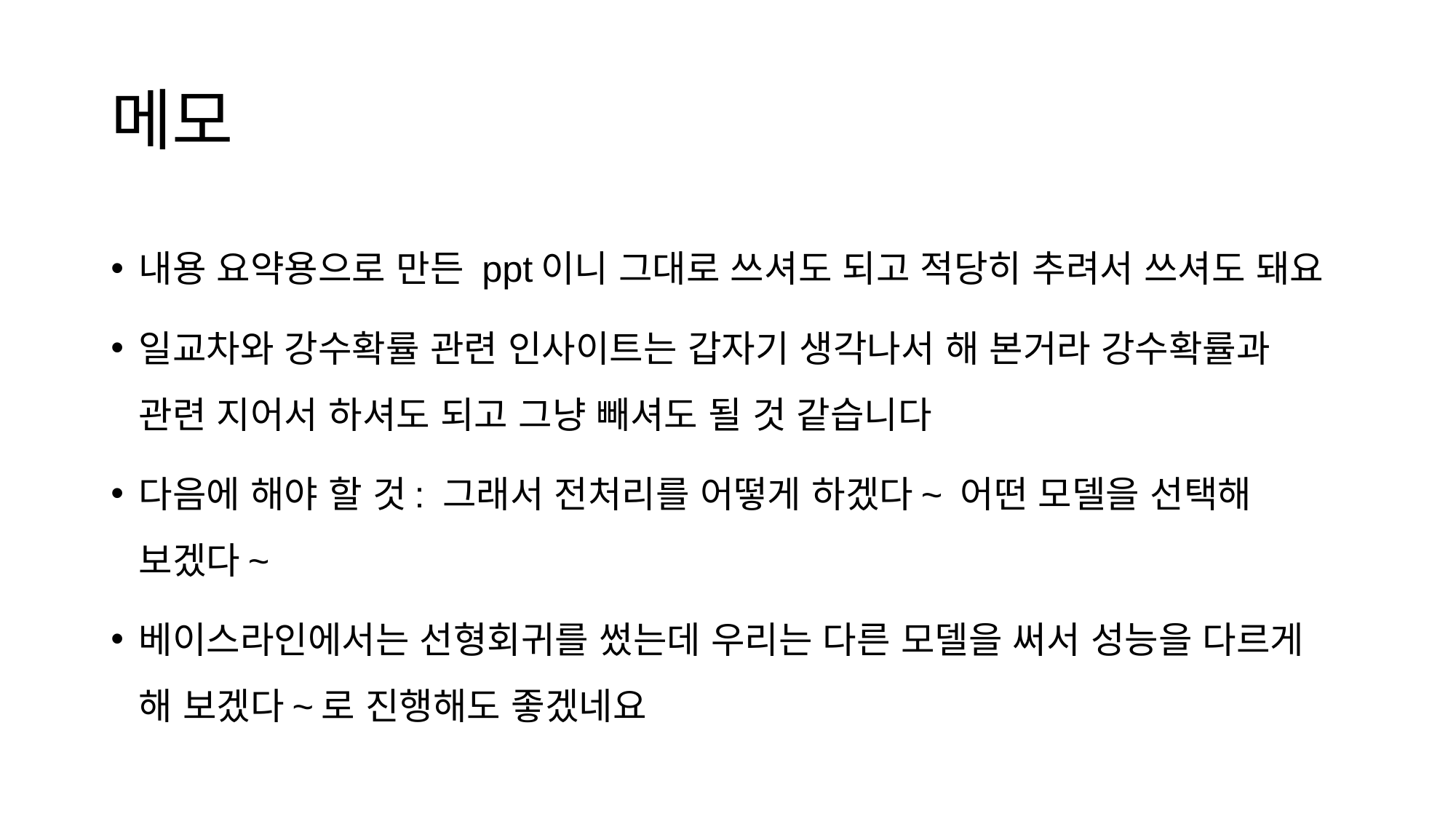

# 메모
내용 요약용으로 만든 ppt이니 그대로 쓰셔도 되고 적당히 추려서 쓰셔도 돼요
일교차와 강수확률 관련 인사이트는 갑자기 생각나서 해 본거라 강수확률과 관련 지어서 하셔도 되고 그냥 빼셔도 될 것 같습니다
다음에 해야 할 것: 그래서 전처리를 어떻게 하겠다~ 어떤 모델을 선택해 보겠다~
베이스라인에서는 선형회귀를 썼는데 우리는 다른 모델을 써서 성능을 다르게 해 보겠다~로 진행해도 좋겠네요